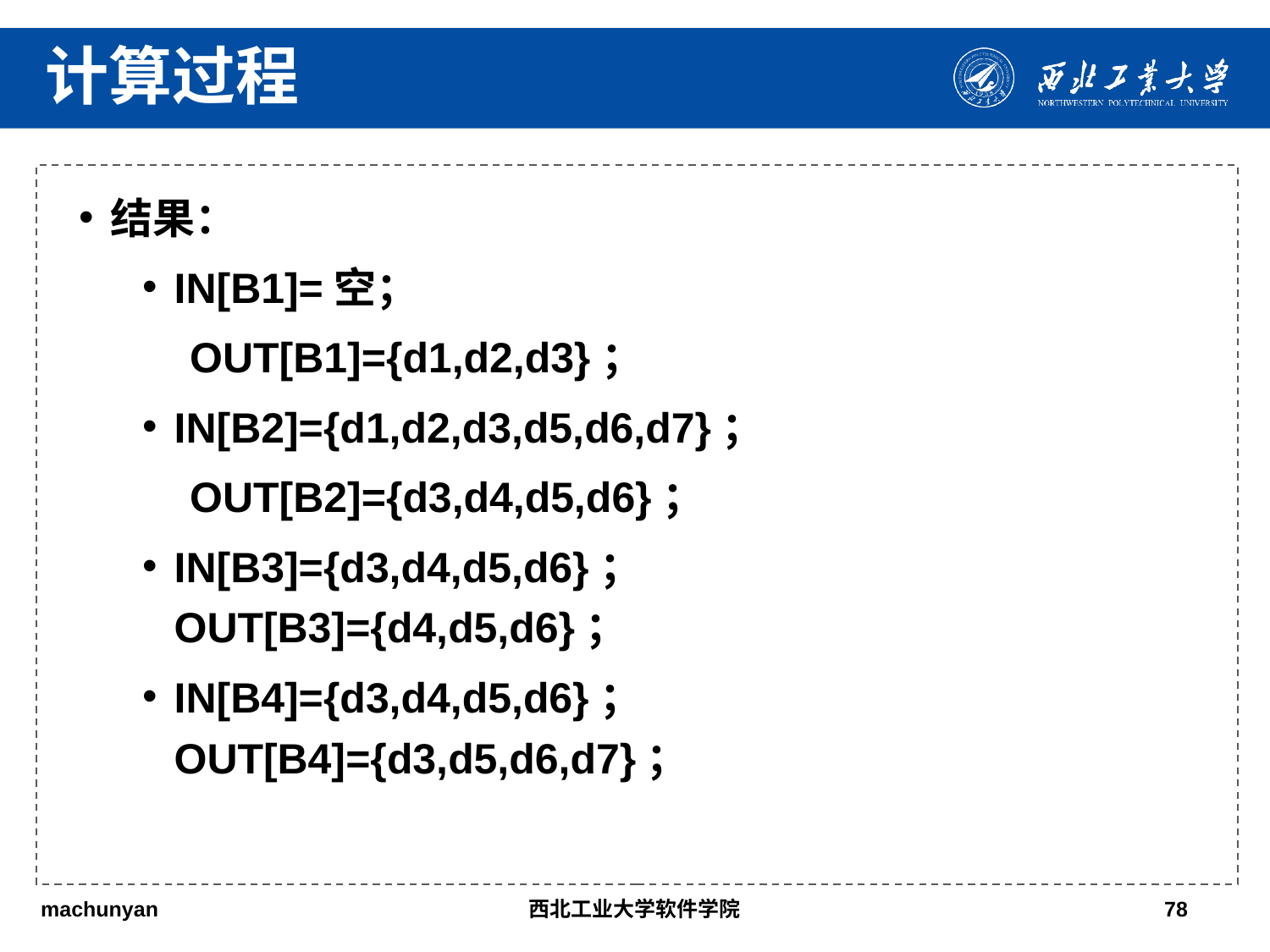

计算过程
结果：
IN[B1]=空；
    OUT[B1]={d1,d2,d3}；
IN[B2]={d1,d2,d3,d5,d6,d7}；
    OUT[B2]={d3,d4,d5,d6}；
IN[B3]={d3,d4,d5,d6}；OUT[B3]={d4,d5,d6}；
IN[B4]={d3,d4,d5,d6}； OUT[B4]={d3,d5,d6,d7}；